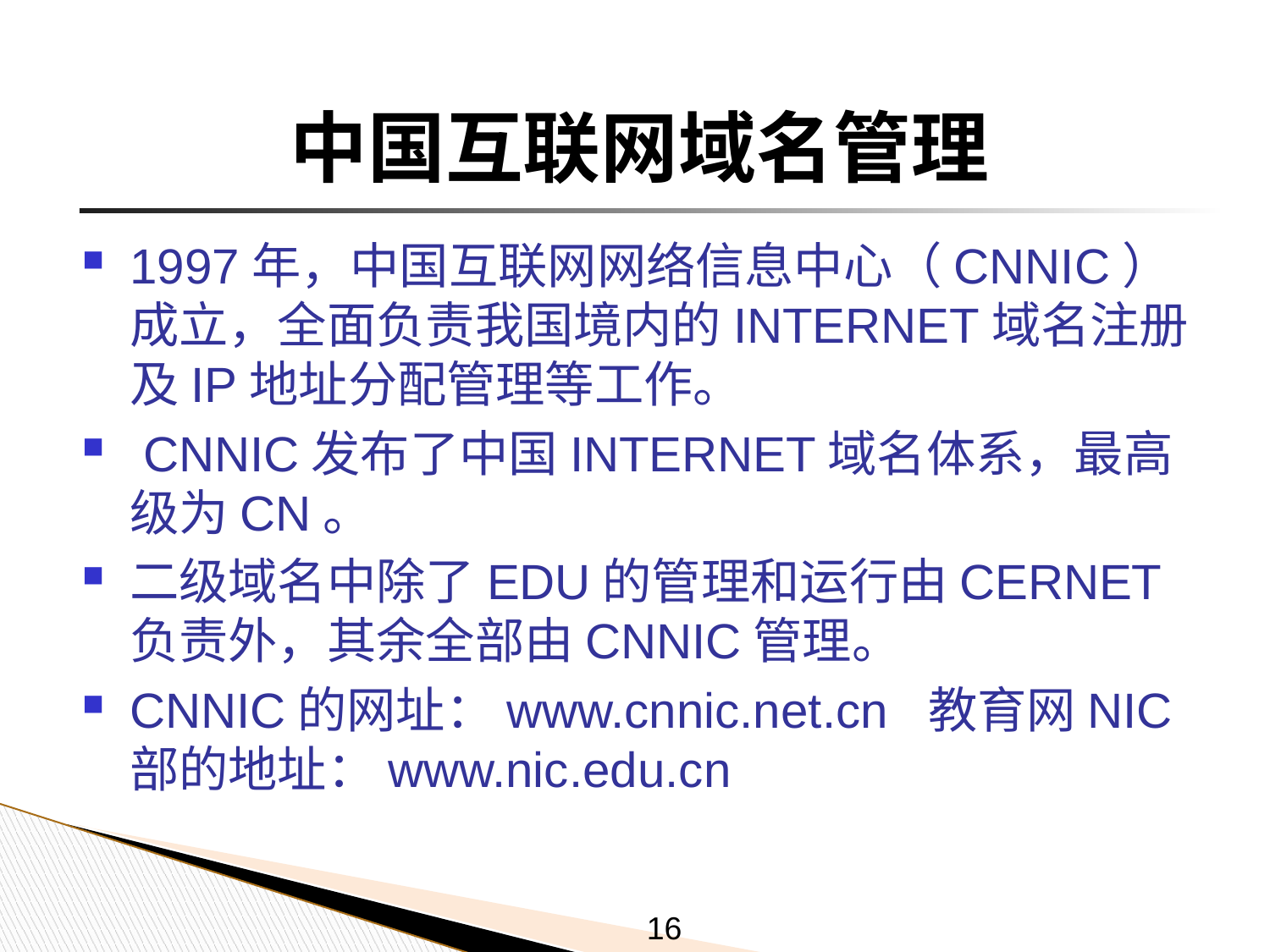

# 中国互联网域名管理
1997年，中国互联网网络信息中心（CNNIC）成立，全面负责我国境内的INTERNET域名注册及IP地址分配管理等工作。
 CNNIC发布了中国INTERNET域名体系，最高级为CN。
二级域名中除了EDU的管理和运行由CERNET负责外，其余全部由CNNIC管理。
CNNIC的网址：www.cnnic.net.cn  教育网NIC部的地址：www.nic.edu.cn
16